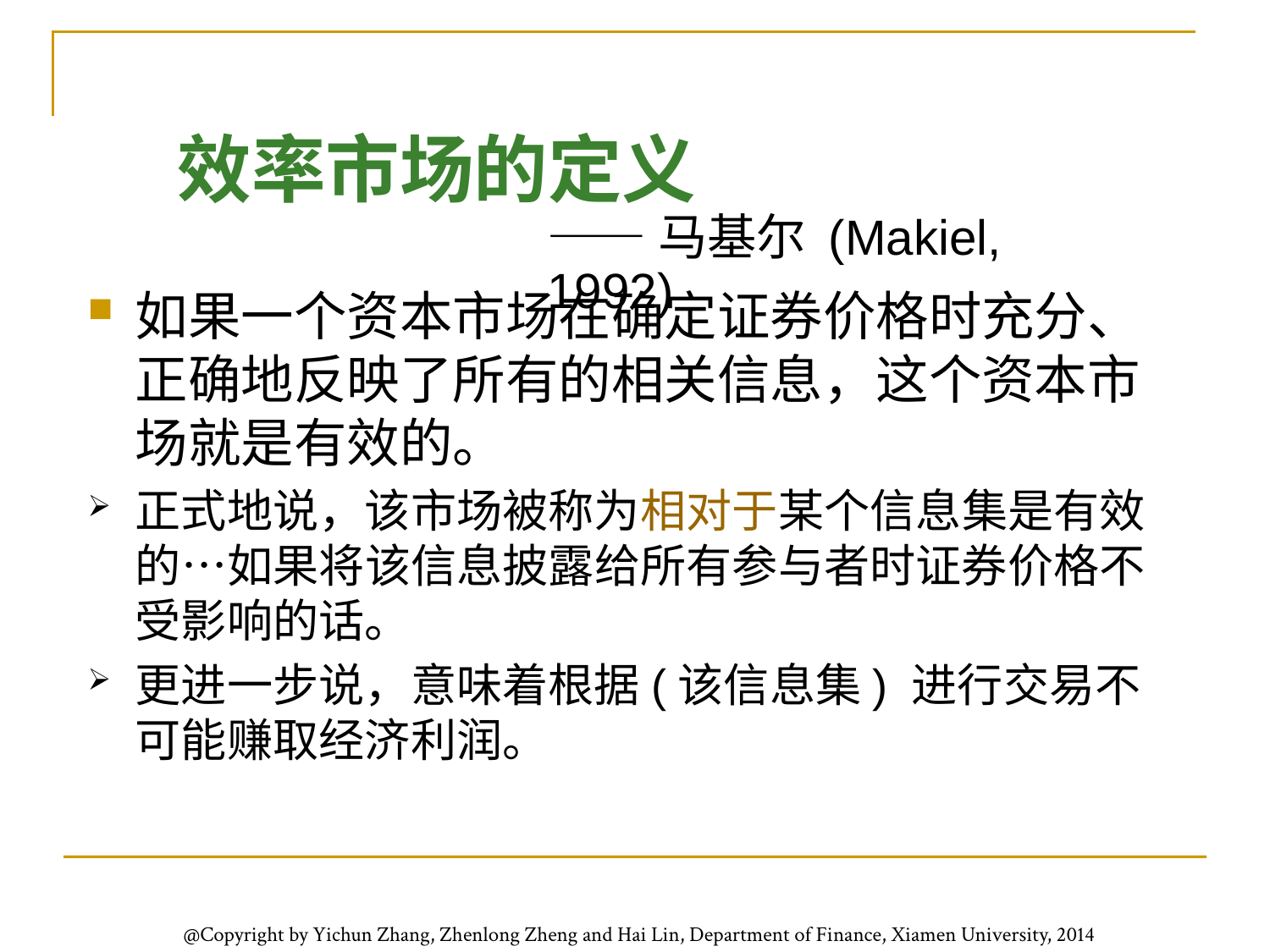

# 效率市场的定义
——马基尔 (Makiel, 1992)
如果一个资本市场在确定证券价格时充分、正确地反映了所有的相关信息，这个资本市场就是有效的。
正式地说，该市场被称为相对于某个信息集是有效的…如果将该信息披露给所有参与者时证券价格不受影响的话。
更进一步说，意味着根据(该信息集) 进行交易不可能赚取经济利润。
@Copyright by Yichun Zhang, Zhenlong Zheng and Hai Lin, Department of Finance, Xiamen University, 2014